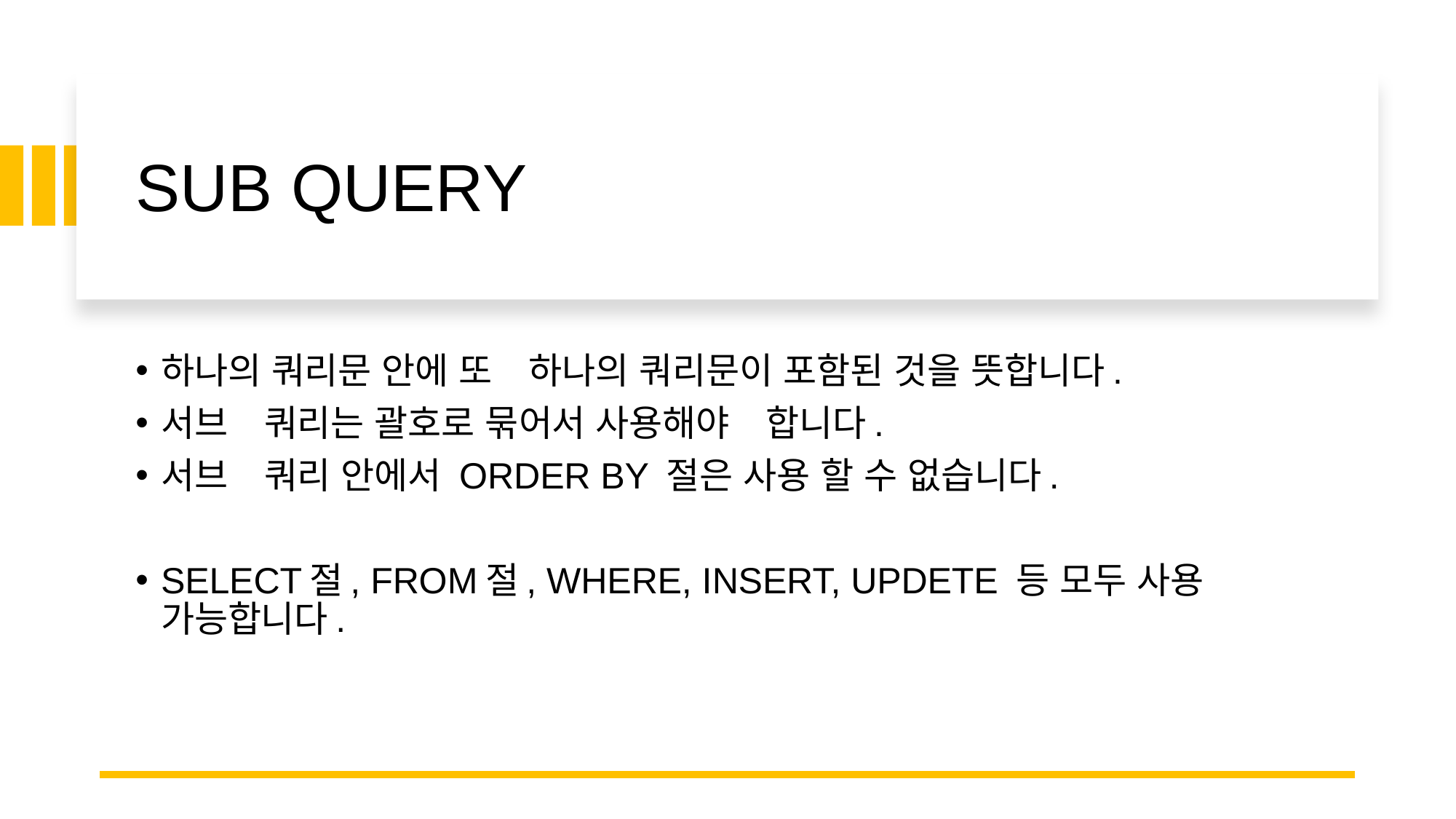

# SUB QUERY
하나의 쿼리문 안에 또　하나의 쿼리문이 포함된 것을 뜻합니다.
서브　쿼리는 괄호로 묶어서 사용해야　합니다.
서브　쿼리 안에서 ORDER BY 절은 사용 할 수 없습니다.

SELECT절, FROM절, WHERE, INSERT, UPDETE 등 모두 사용 가능합니다.